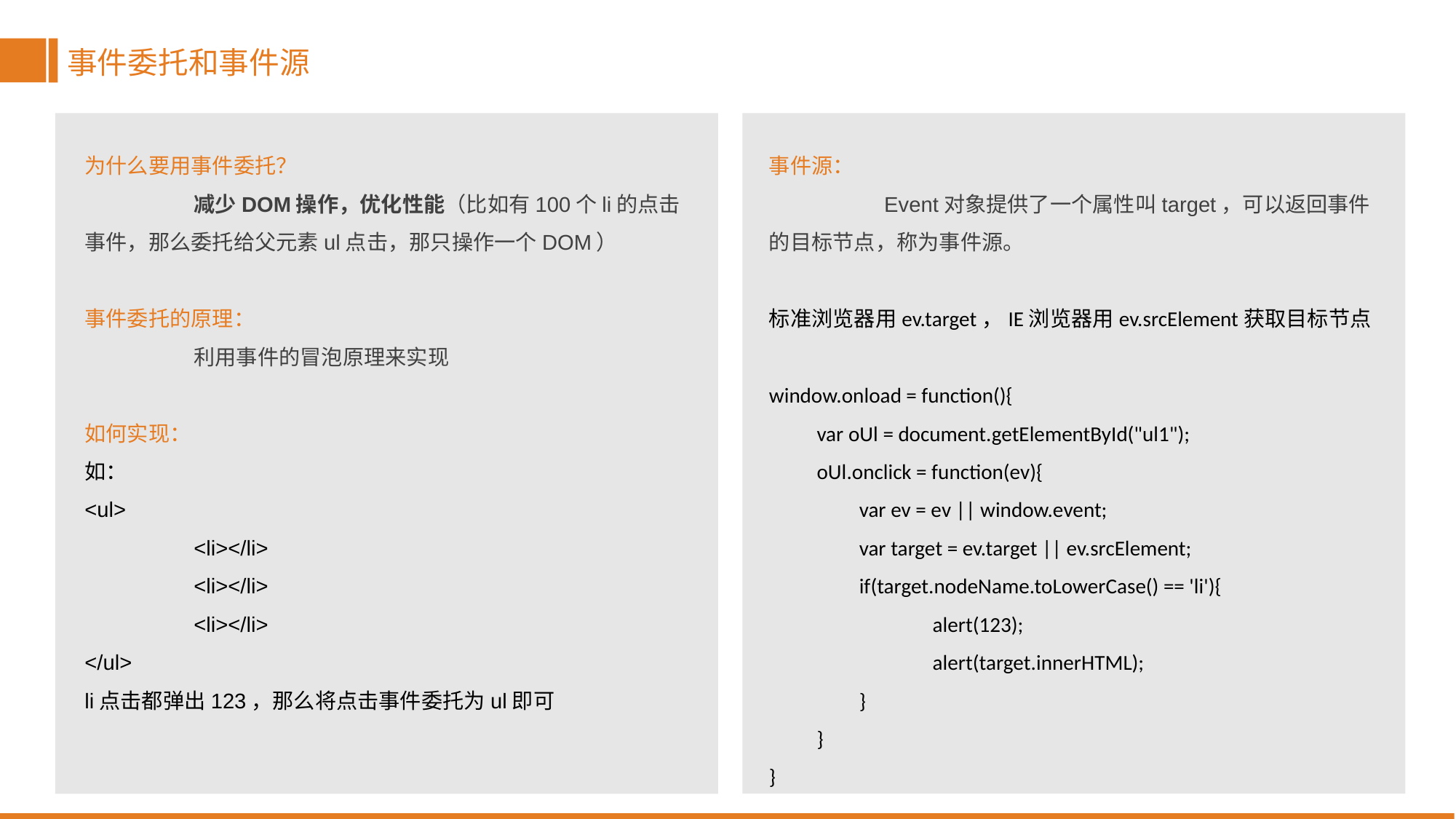

事件委托和事件源

事件源：
	 Event对象提供了一个属性叫target，可以返回事件的目标节点，称为事件源。

标准浏览器用ev.target，IE浏览器用ev.srcElement获取目标节点

window.onload = function(){
　　var oUl = document.getElementById("ul1");
　　oUl.onclick = function(ev){
　　　　var ev = ev || window.event;
　　　　var target = ev.target || ev.srcElement;
　　　　if(target.nodeName.toLowerCase() == 'li'){
　 　　　　　　 alert(123);
　　　　　　　  alert(target.innerHTML);
　　　　}
　　}
}
为什么要用事件委托？
	减少DOM操作，优化性能（比如有100个li的点击事件，那么委托给父元素ul点击，那只操作一个DOM）

事件委托的原理：
	利用事件的冒泡原理来实现

如何实现：
如：
<ul>
	<li></li>
	<li></li>
	<li></li>
</ul>
li点击都弹出123，那么将点击事件委托为ul即可